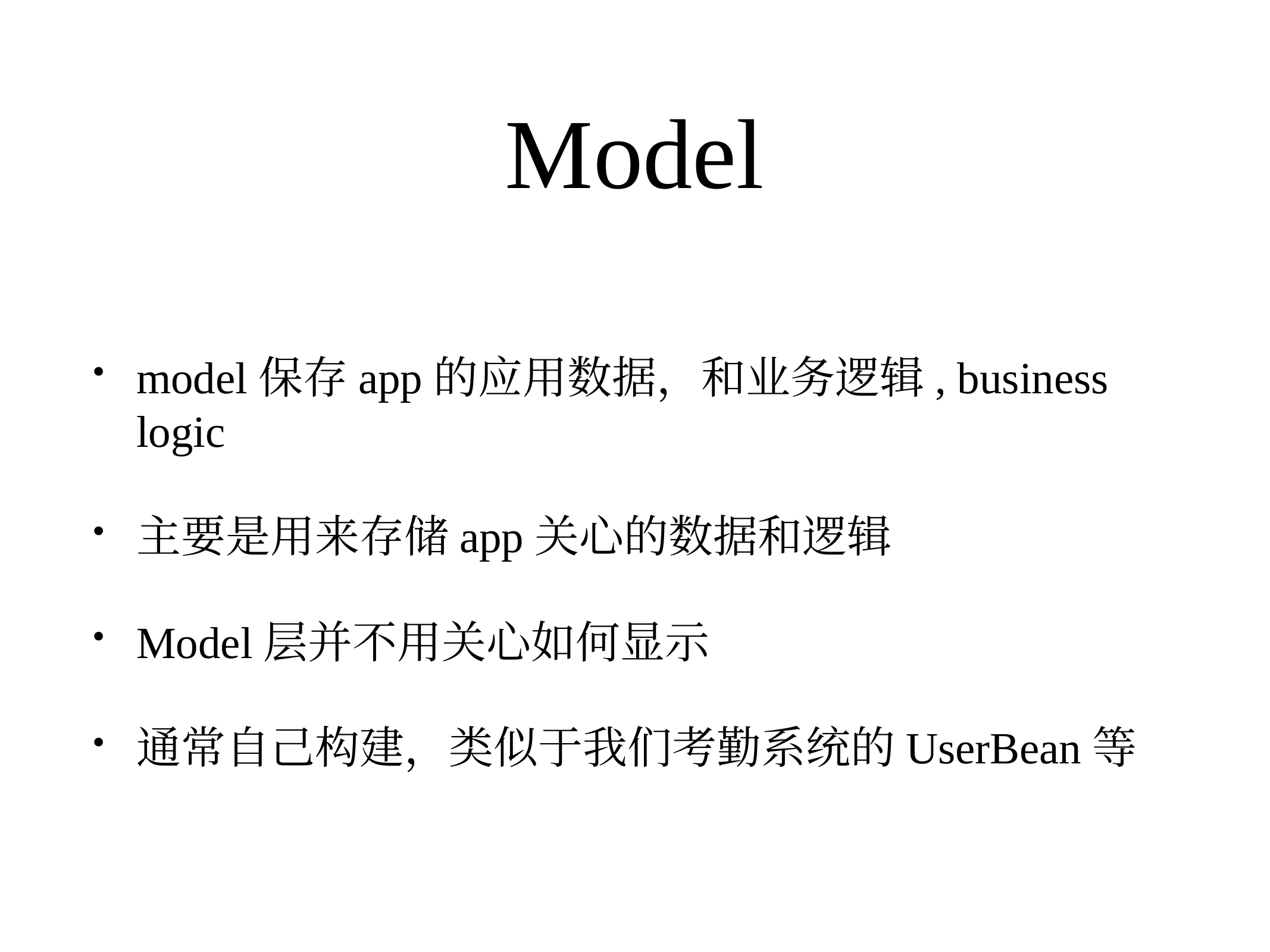

# Model
model保存app的应用数据，和业务逻辑, business logic
主要是用来存储app关心的数据和逻辑
Model层并不用关心如何显示
通常自己构建，类似于我们考勤系统的UserBean等